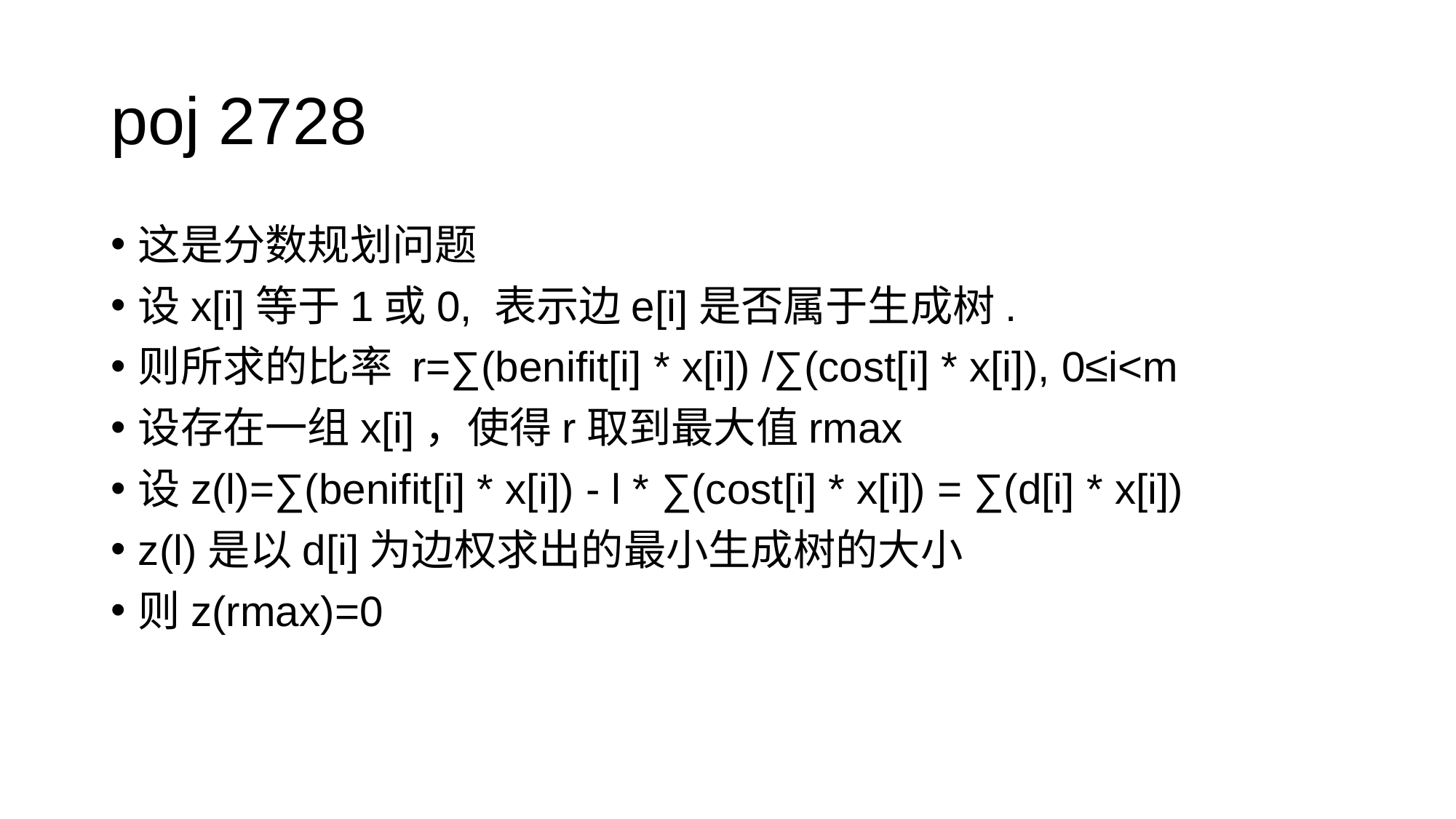

# poj 2728
这是分数规划问题
设x[i]等于1或0, 表示边e[i]是否属于生成树.
则所求的比率 r=∑(benifit[i] * x[i]) /∑(cost[i] * x[i]), 0≤i<m
设存在一组x[i]，使得r取到最大值rmax
设z(l)=∑(benifit[i] * x[i]) - l * ∑(cost[i] * x[i]) = ∑(d[i] * x[i])
z(l)是以d[i]为边权求出的最小生成树的大小
则z(rmax)=0